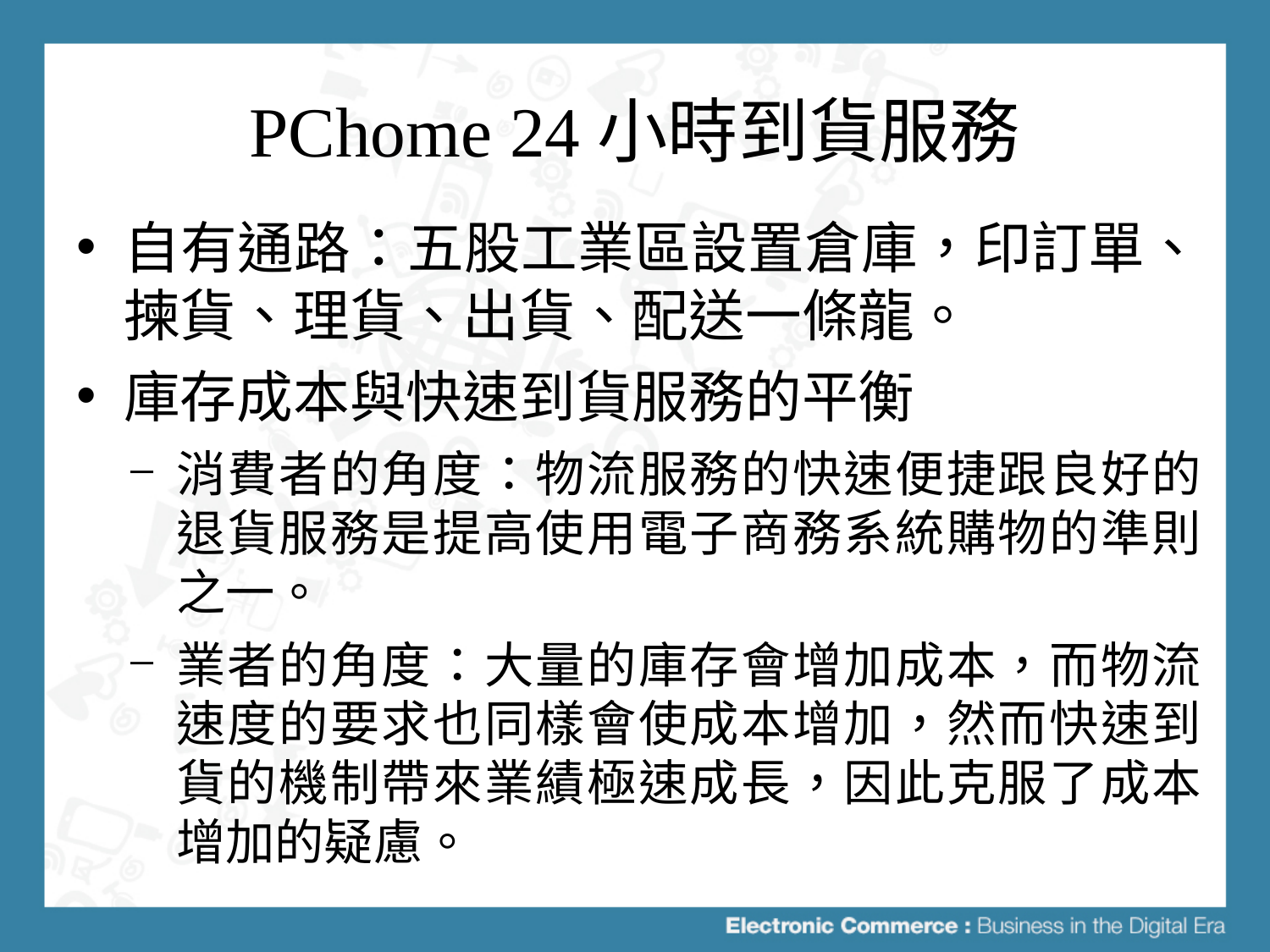

# PChome 24小時到貨服務
自有通路：五股工業區設置倉庫，印訂單、揀貨、理貨、出貨、配送一條龍。
庫存成本與快速到貨服務的平衡
消費者的角度：物流服務的快速便捷跟良好的退貨服務是提高使用電子商務系統購物的準則之一。
業者的角度：大量的庫存會增加成本，而物流速度的要求也同樣會使成本增加，然而快速到貨的機制帶來業績極速成長，因此克服了成本增加的疑慮。